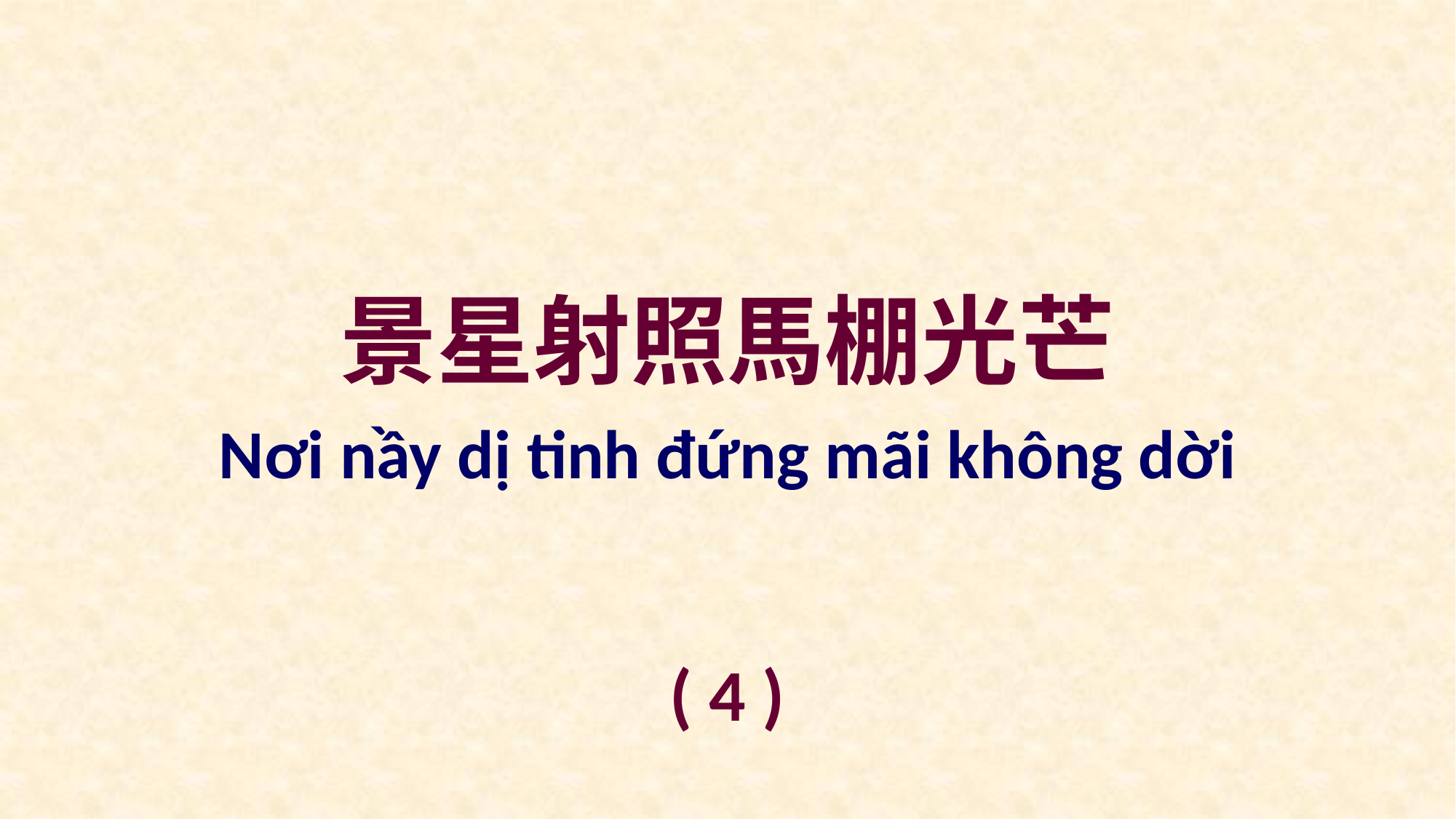

景星射照馬棚光芒
Nơi nầy dị tinh đứng mãi không dời
( 4 )